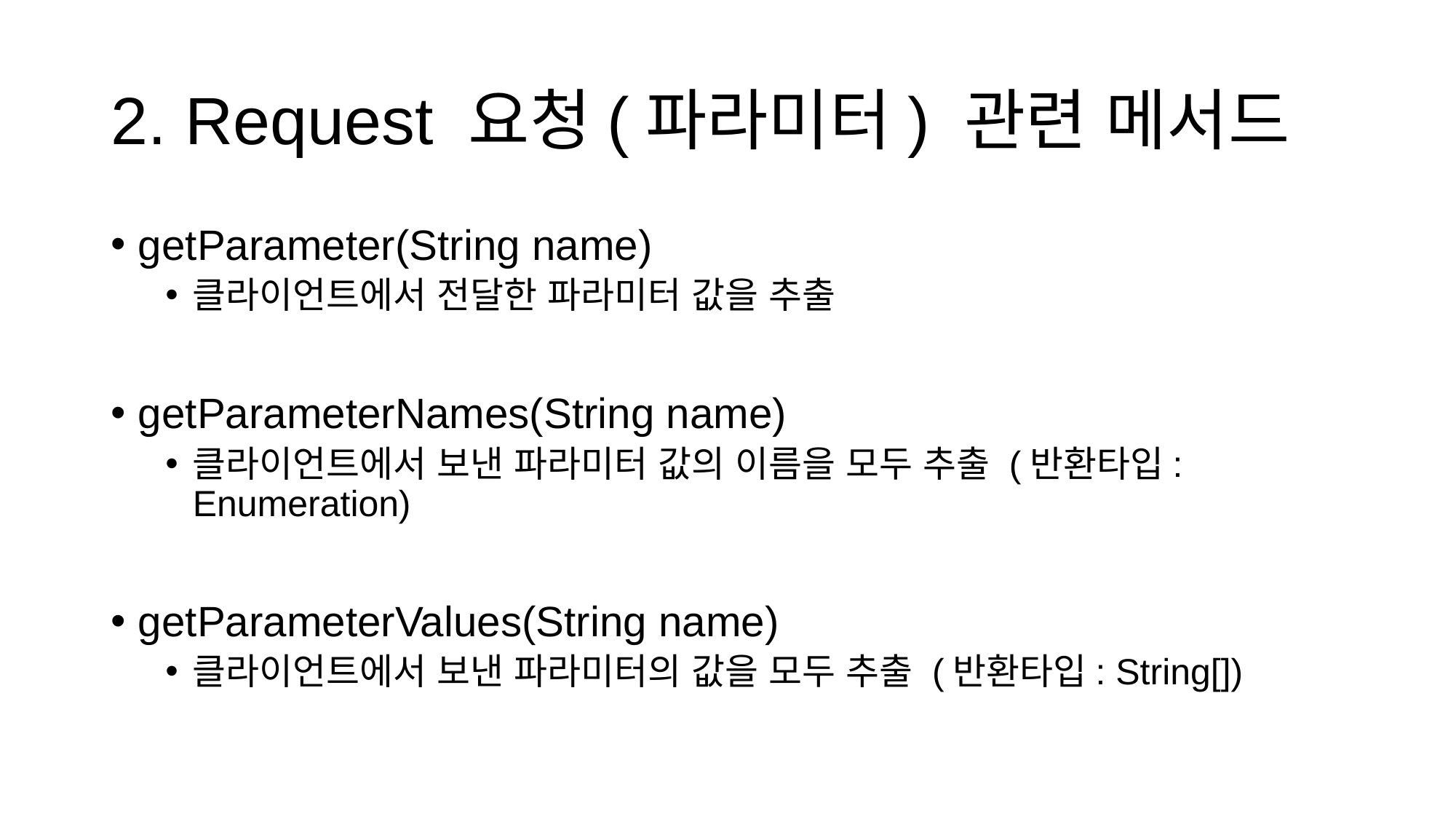

# 2. Request 요청(파라미터) 관련 메서드
getParameter(String name)
클라이언트에서 전달한 파라미터 값을 추출

getParameterNames(String name)
클라이언트에서 보낸 파라미터 값의 이름을 모두 추출 (반환타입: Enumeration)

getParameterValues(String name)
클라이언트에서 보낸 파라미터의 값을 모두 추출 (반환타입: String[])